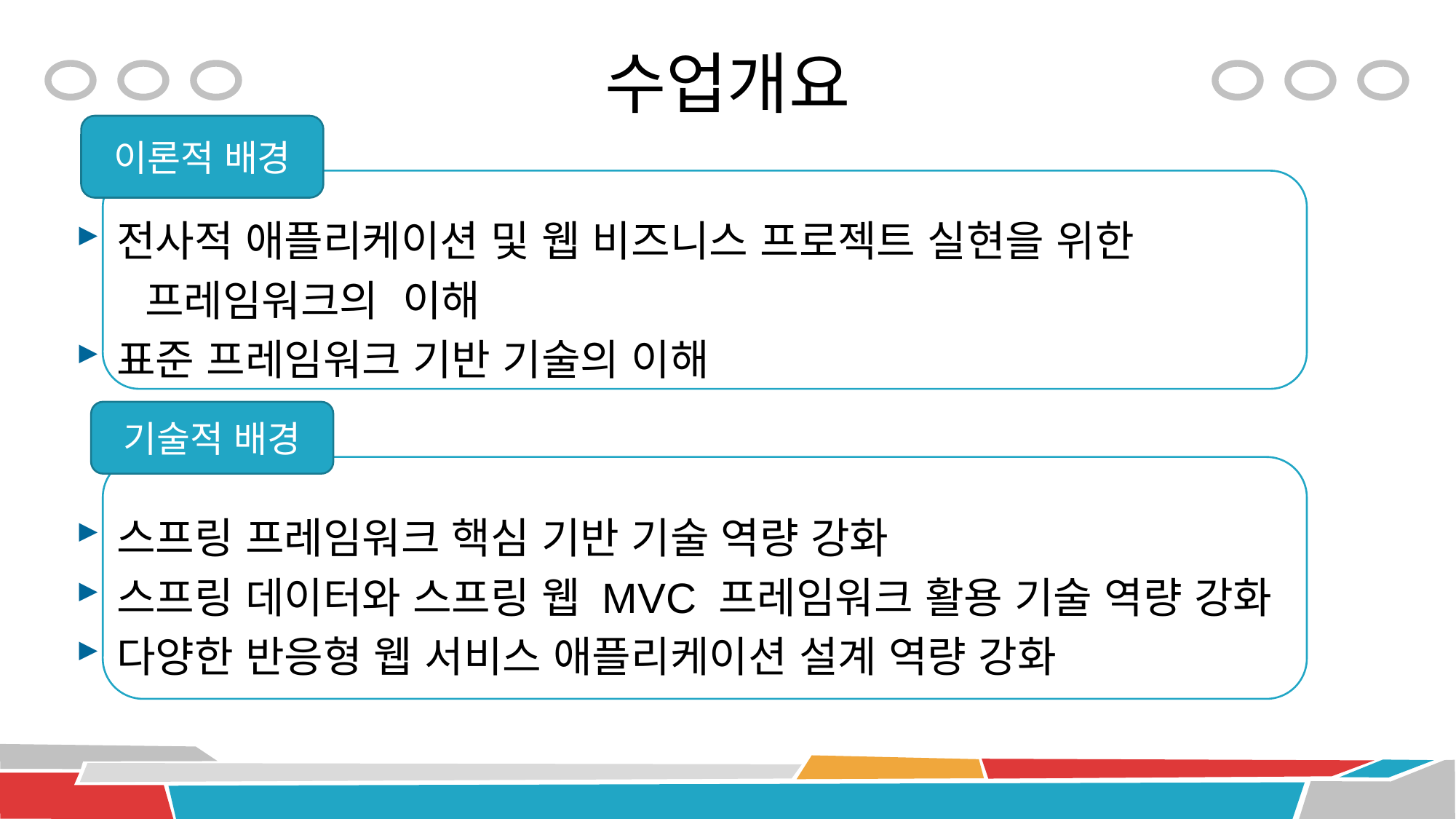

# 수업개요
이론적 배경

전사적 애플리케이션 및 웹 비즈니스 프로젝트 실현을 위한
     프레임워크의  이해
표준 프레임워크 기반 기술의 이해

스프링 프레임워크 핵심 기반 기술 역량 강화
스프링 데이터와 스프링 웹 MVC 프레임워크 활용 기술 역량 강화
다양한 반응형 웹 서비스 애플리케이션 설계 역량 강화

기술적 배경